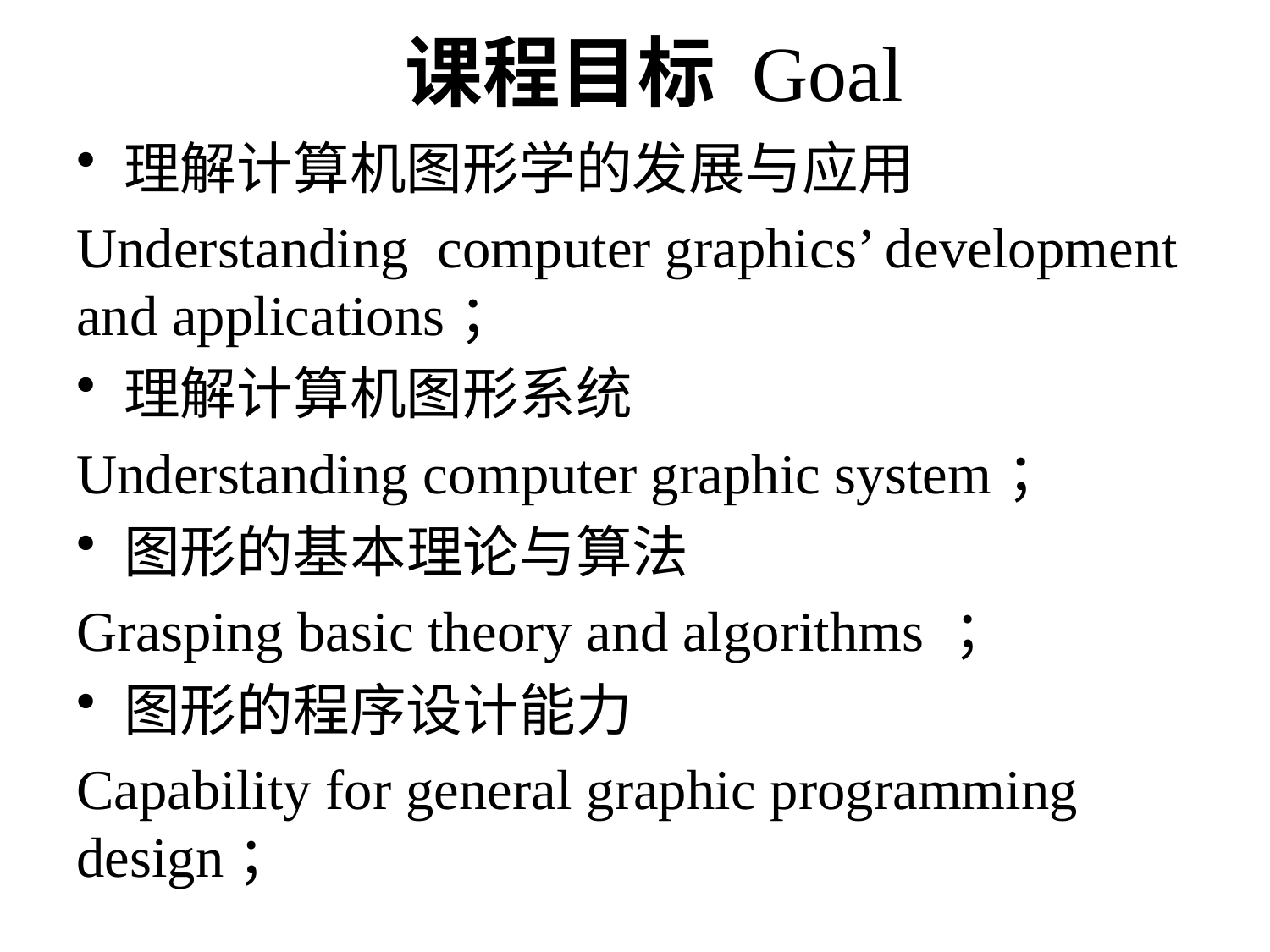

# 课程目标 Goal
理解计算机图形学的发展与应用
Understanding  computer graphics’ development and applications；
理解计算机图形系统
Understanding computer graphic system；
图形的基本理论与算法
Grasping basic theory and algorithms ；
图形的程序设计能力
Capability for general graphic programming design；